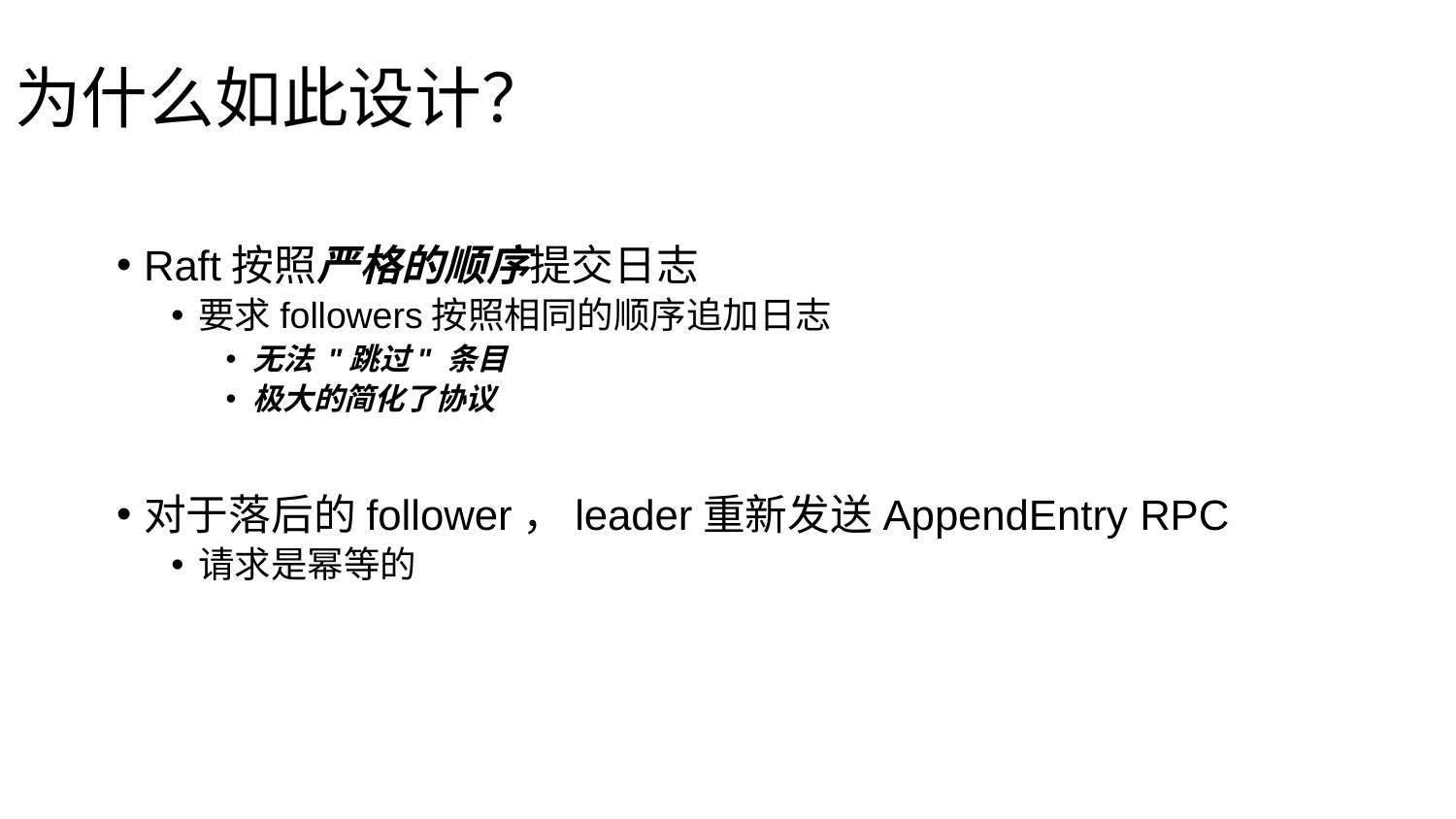

为什么如此设计？
Raft按照严格的顺序提交日志
要求followers按照相同的顺序追加日志
无法 "跳过" 条目
极大的简化了协议

对于落后的follower，leader重新发送AppendEntry RPC
请求是幂等的